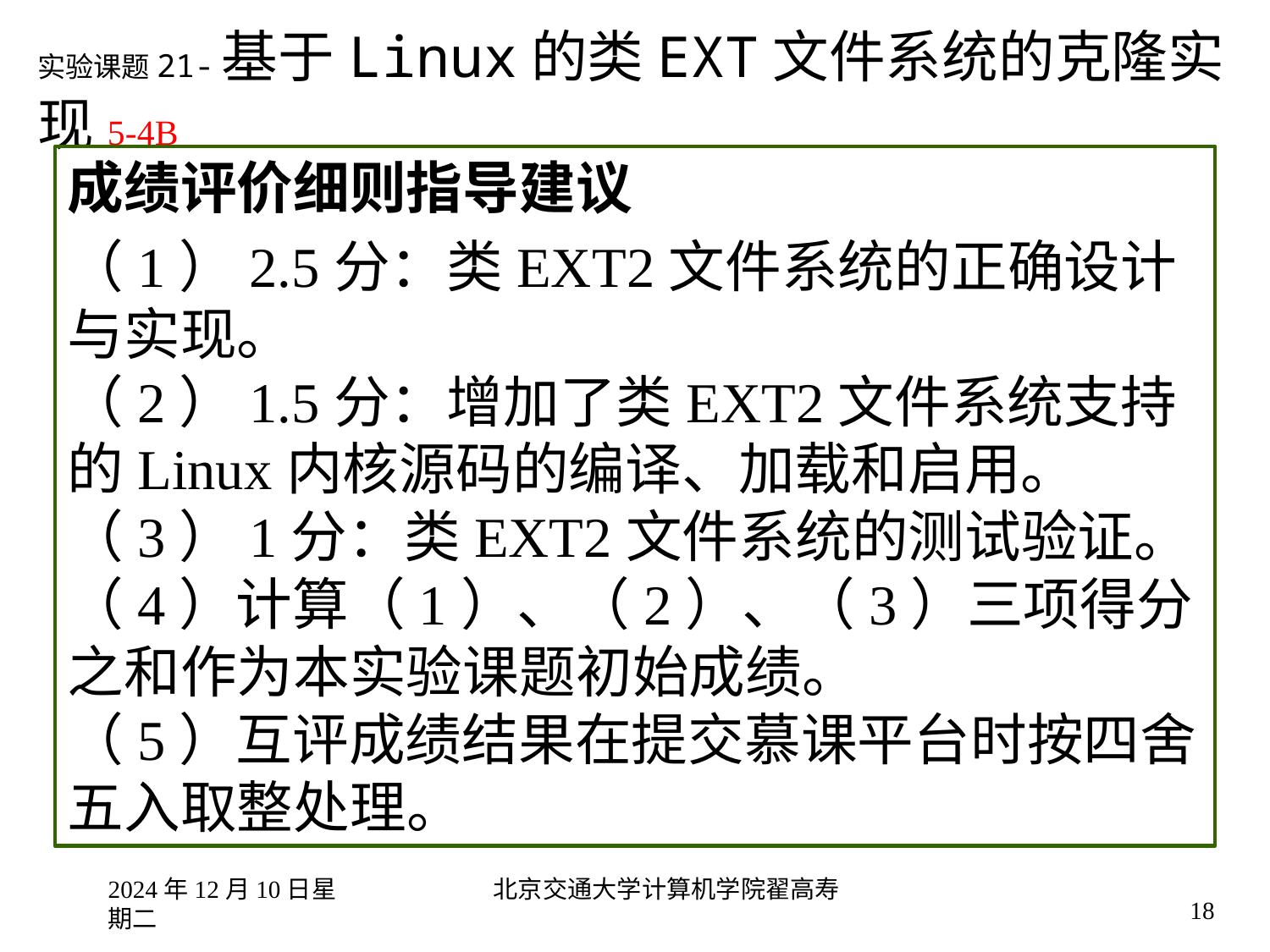

# 实验课题21-基于Linux的类EXT文件系统的克隆实现5-4B
成绩评价细则指导建议
（1）2.5分：类EXT2文件系统的正确设计与实现。
（2）1.5分：增加了类EXT2文件系统支持的Linux内核源码的编译、加载和启用。
（3）1分：类EXT2文件系统的测试验证。
（4）计算（1）、（2）、（3）三项得分之和作为本实验课题初始成绩。
（5）互评成绩结果在提交慕课平台时按四舍五入取整处理。

2024年12月10日星期二
北京交通大学计算机学院翟高寿
18